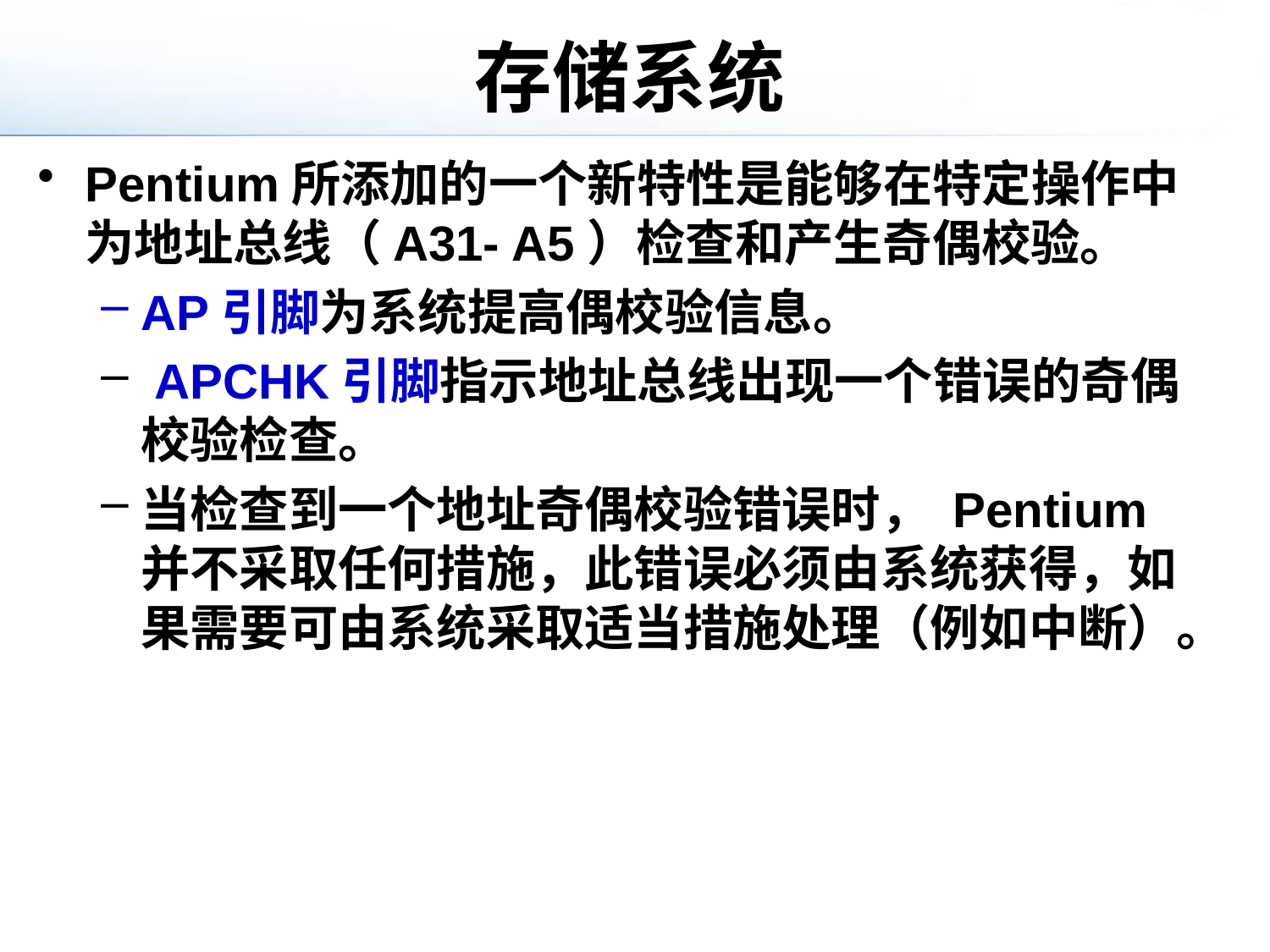

# 存储系统
Pentium所添加的一个新特性是能够在特定操作中为地址总线（A31- A5）检查和产生奇偶校验。
AP引脚为系统提高偶校验信息。
 APCHK引脚指示地址总线出现一个错误的奇偶校验检查。
当检查到一个地址奇偶校验错误时， Pentium 并不采取任何措施，此错误必须由系统获得，如果需要可由系统采取适当措施处理（例如中断）。